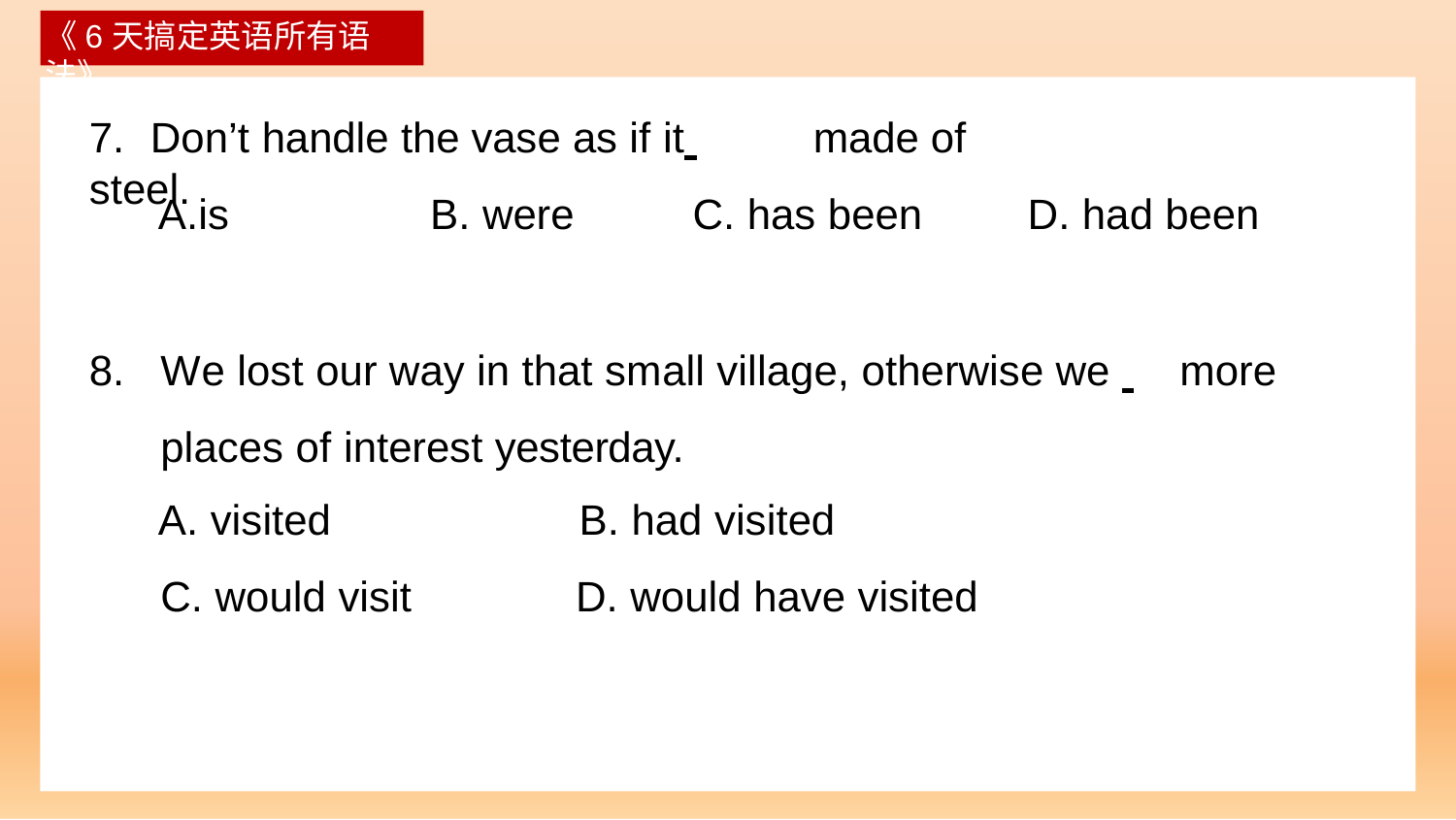

《6天搞定英语所有语法》
# 7.	Don’t handle the vase as if it 	made of steel.
A.is	B. were	C. has been	D. had been

8.	We lost our way in that small village, otherwise we  	more  places of interest yesterday.
A. visited
C. would visit
B. had visited
D. would have visited